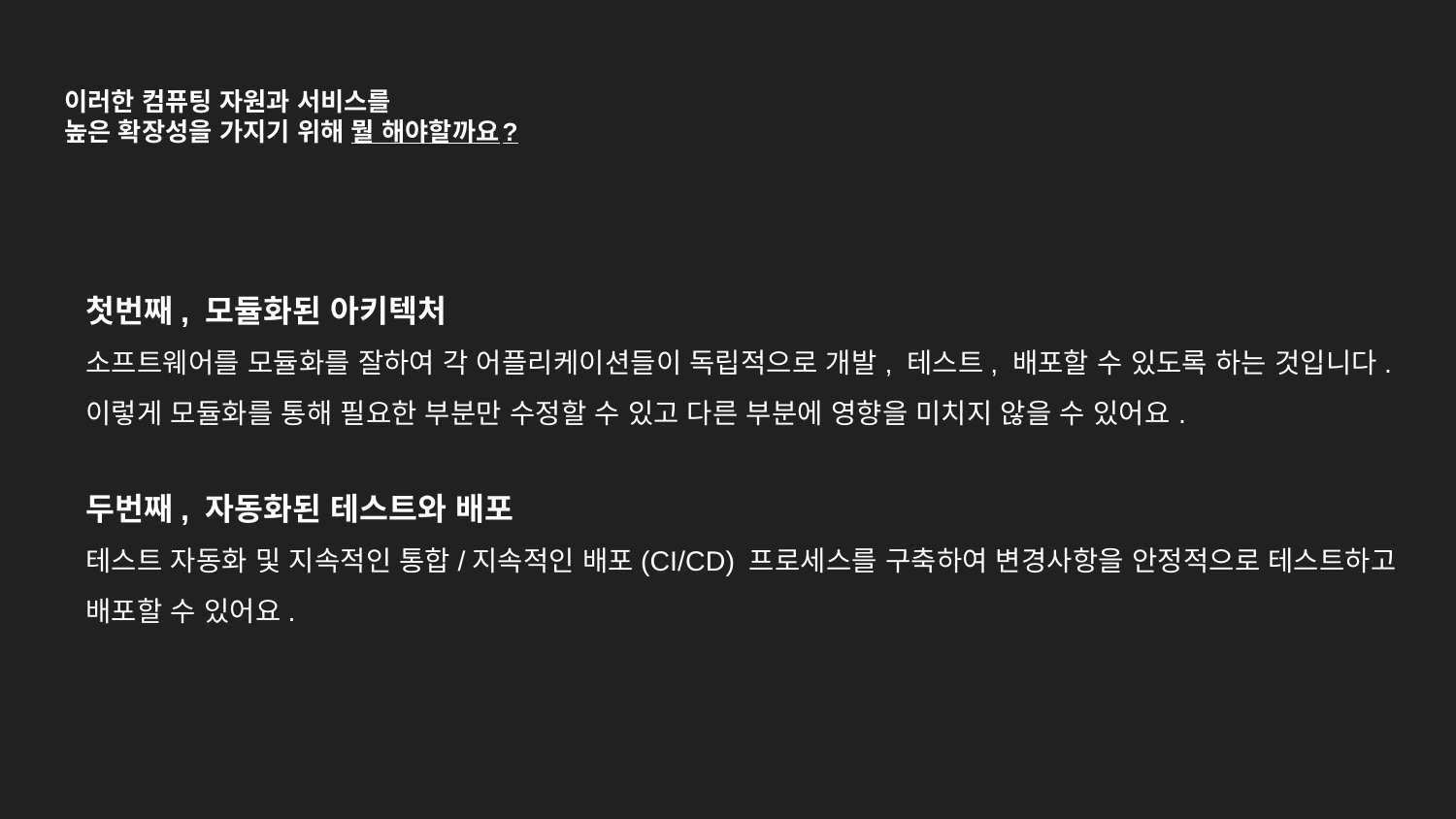

# 이러한 컴퓨팅 자원과 서비스를
높은 확장성을 가지기 위해 뭘 해야할까요?

첫번째, 모듈화된 아키텍처
소프트웨어를 모듈화를 잘하여 각 어플리케이션들이 독립적으로 개발, 테스트, 배포할 수 있도록 하는 것입니다. 이렇게 모듈화를 통해 필요한 부분만 수정할 수 있고 다른 부분에 영향을 미치지 않을 수 있어요.
두번째, 자동화된 테스트와 배포
테스트 자동화 및 지속적인 통합/지속적인 배포(CI/CD) 프로세스를 구축하여 변경사항을 안정적으로 테스트하고 배포할 수 있어요.